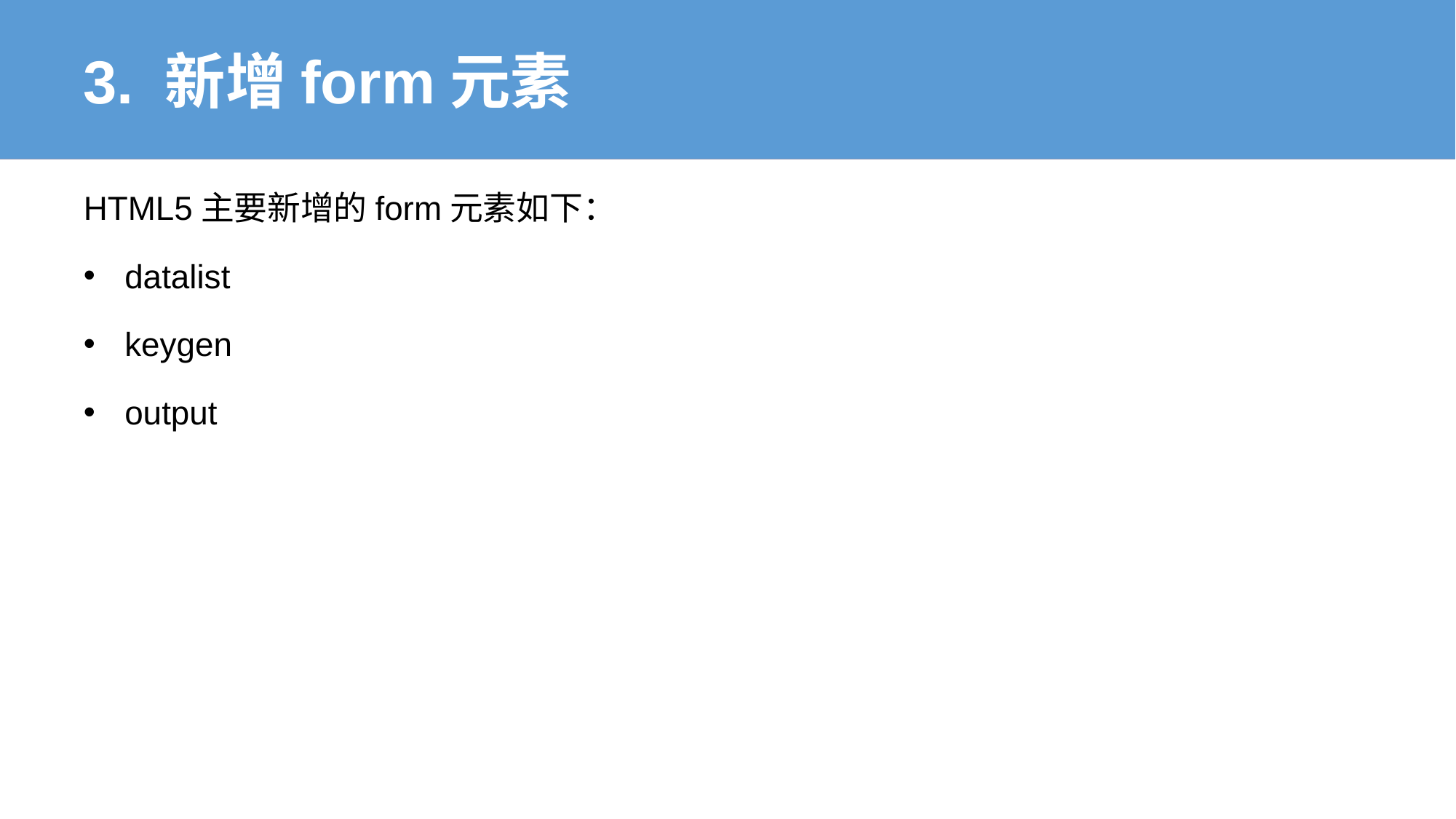

# 3. 新增form元素
HTML5主要新增的form元素如下：
datalist
keygen
output